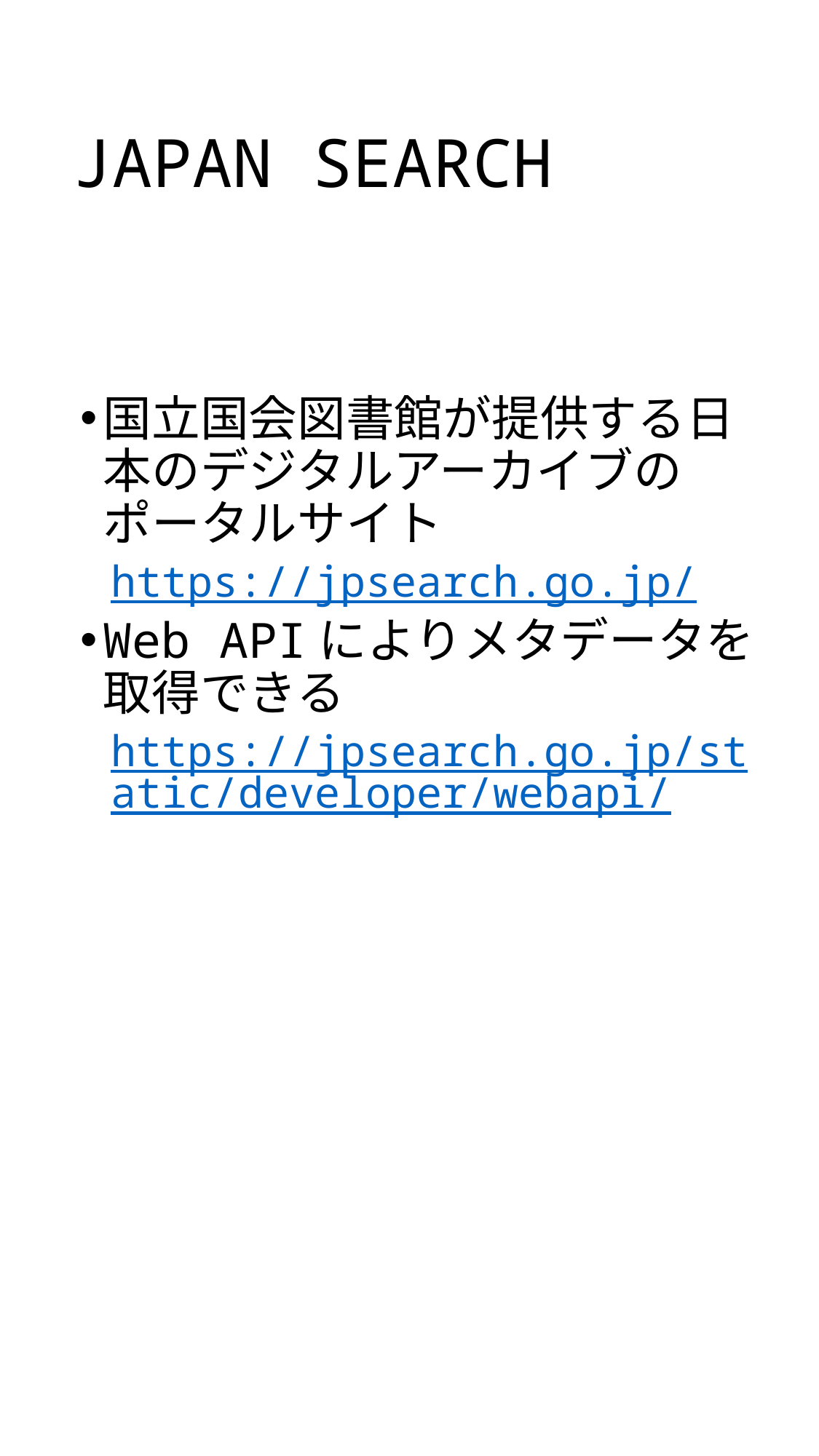

# JAPAN SEARCH
国立国会図書館が提供する日本のデジタルアーカイブのポータルサイト
https://jpsearch.go.jp/
Web APIによりメタデータを取得できる
https://jpsearch.go.jp/static/developer/webapi/